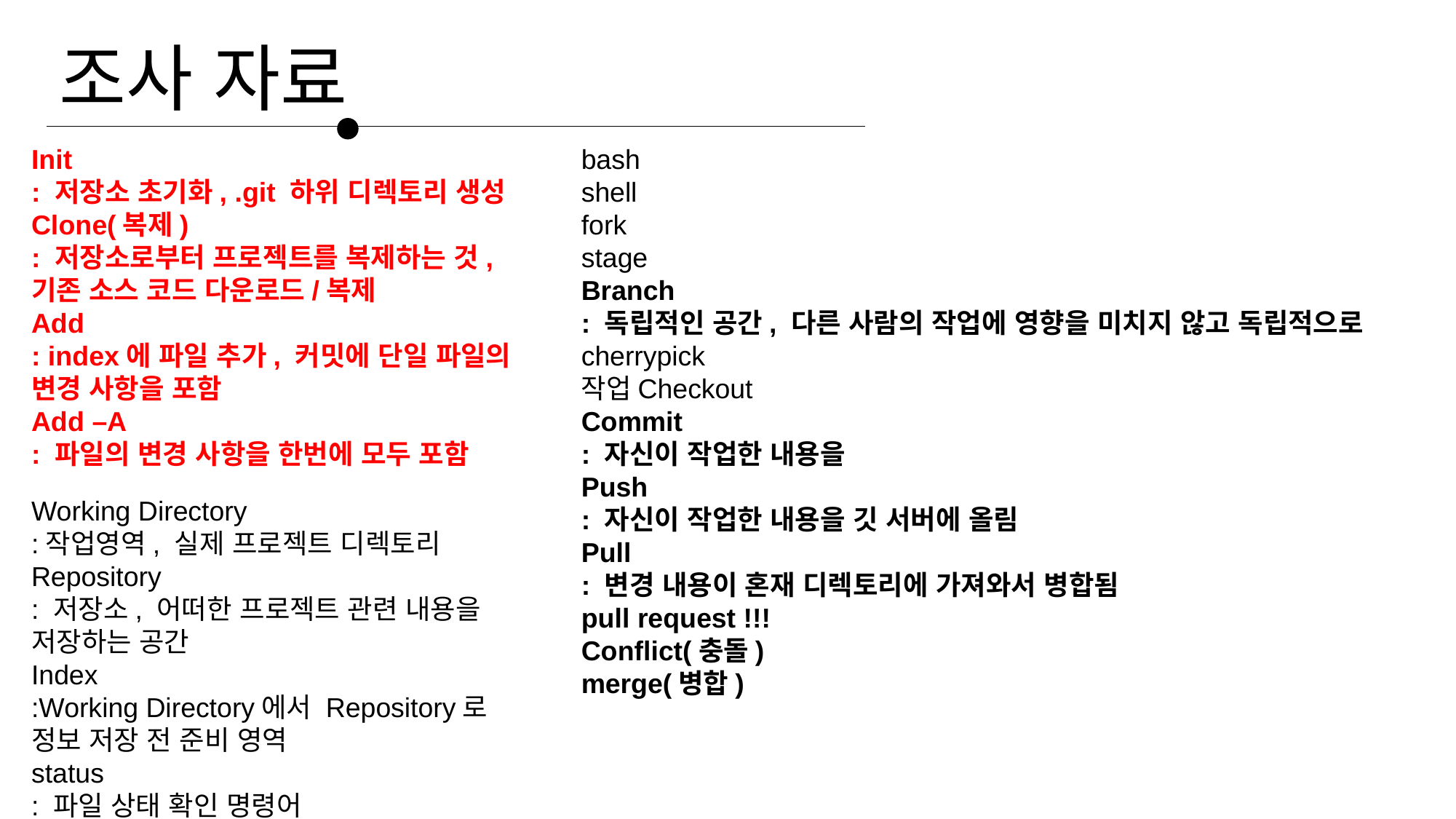

조사 자료

Init
: 저장소 초기화, .git 하위 디렉토리 생성
Clone(복제)
: 저장소로부터 프로젝트를 복제하는 것, 기존 소스 코드 다운로드/복제
Add
: index에 파일 추가, 커밋에 단일 파일의 변경 사항을 포함
Add –A
: 파일의 변경 사항을 한번에 모두 포함
bash
shell
fork
stage
Branch
: 독립적인 공간, 다른 사람의 작업에 영향을 미치지 않고 독립적으로
cherrypick
작업Checkout
Commit
: 자신이 작업한 내용을
Push
: 자신이 작업한 내용을 깃 서버에 올림
Pull
: 변경 내용이 혼재 디렉토리에 가져와서 병합됨
pull request !!!
Conflict(충돌)
merge(병합)
Working Directory
:작업영역, 실제 프로젝트 디렉토리
Repository
: 저장소, 어떠한 프로젝트 관련 내용을 저장하는 공간
Index
:Working Directory에서 Repository로 정보 저장 전 준비 영역
status
: 파일 상태 확인 명령어